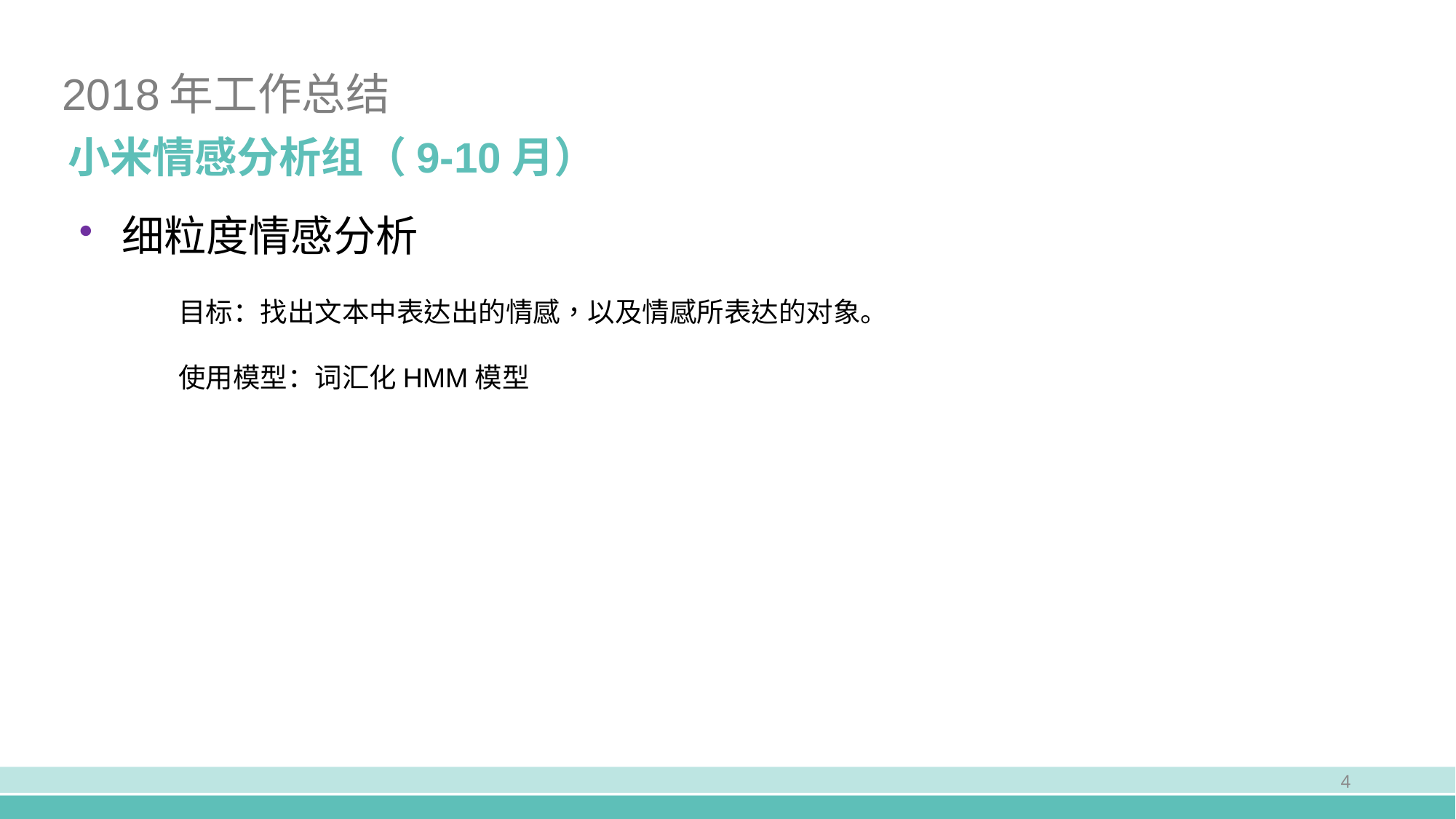

# 2018年工作总结
小米情感分析组（9-10月）
细粒度情感分析
目标：找出文本中表达出的情感，以及情感所表达的对象。

使用模型：词汇化HMM模型
4